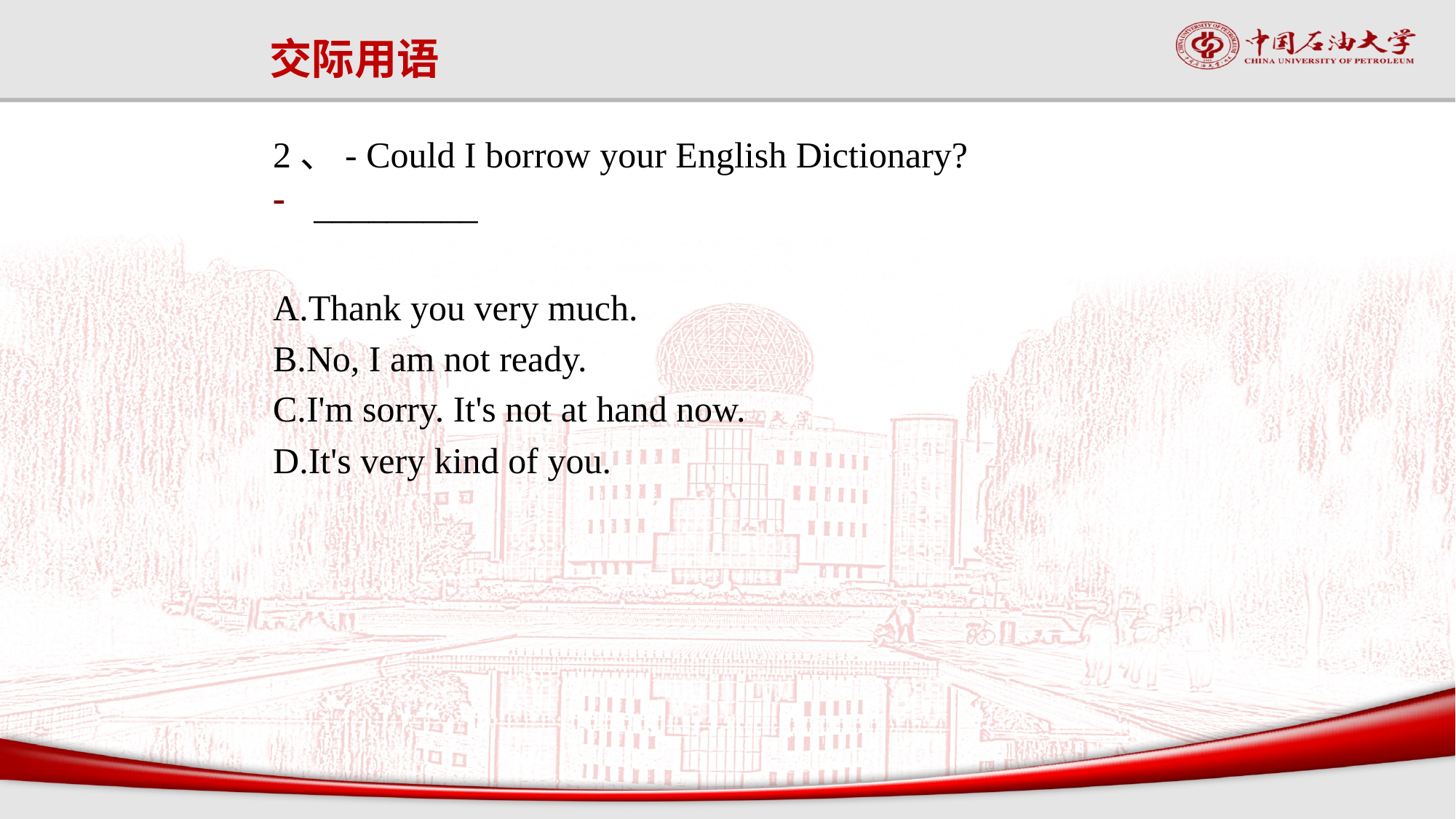

# 交际用语
2、- Could I borrow your English Dictionary?
_________

A.Thank you very much.
B.No, I am not ready.
C.I'm sorry. It's not at hand now.
D.It's very kind of you.